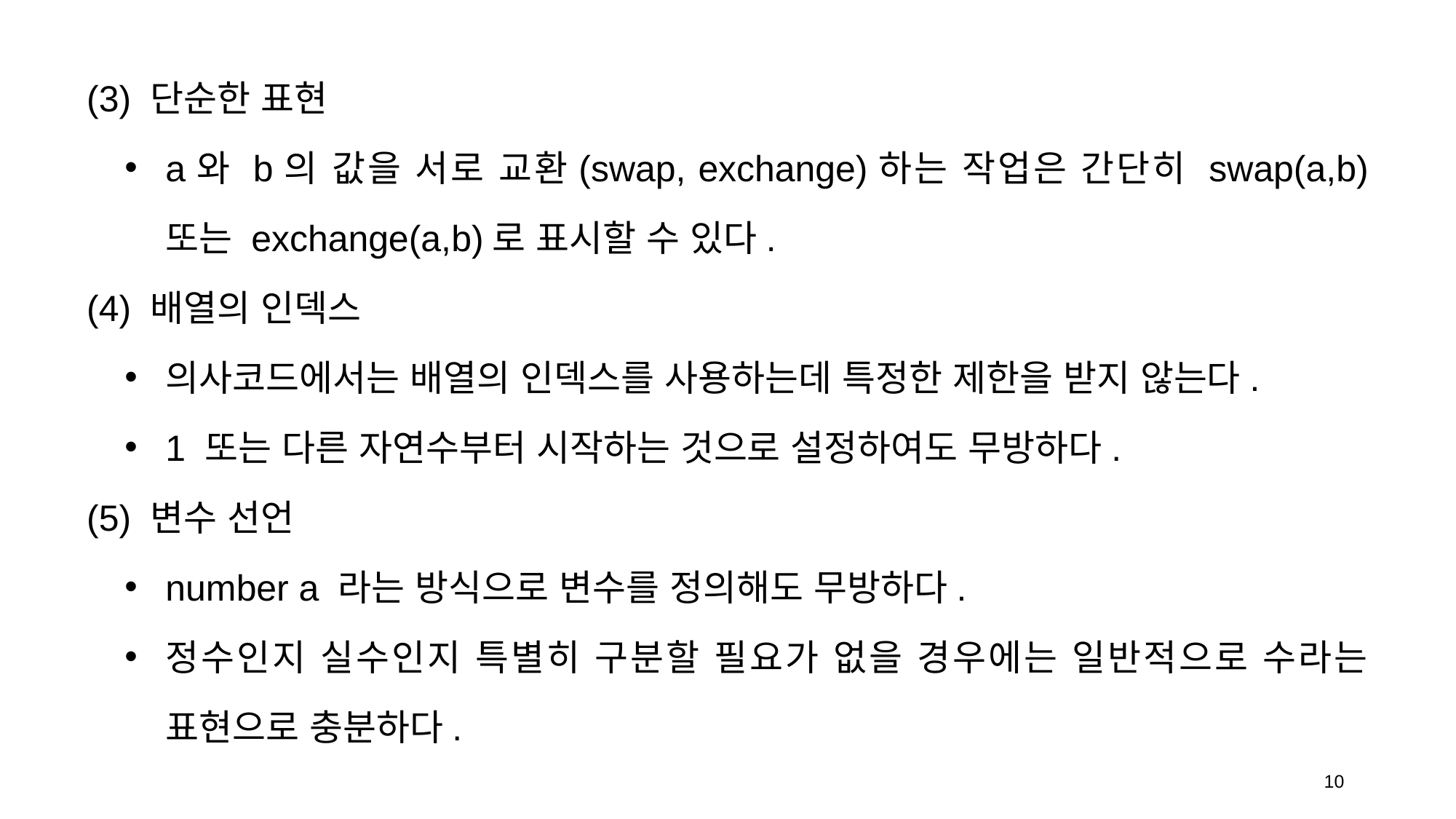

(3) 단순한 표현
a와 b의 값을 서로 교환(swap, exchange)하는 작업은 간단히 swap(a,b) 또는 exchange(a,b)로 표시할 수 있다.
(4) 배열의 인덱스
의사코드에서는 배열의 인덱스를 사용하는데 특정한 제한을 받지 않는다.
1 또는 다른 자연수부터 시작하는 것으로 설정하여도 무방하다.
(5) 변수 선언
number a 라는 방식으로 변수를 정의해도 무방하다.
정수인지 실수인지 특별히 구분할 필요가 없을 경우에는 일반적으로 수라는 표현으로 충분하다.
10